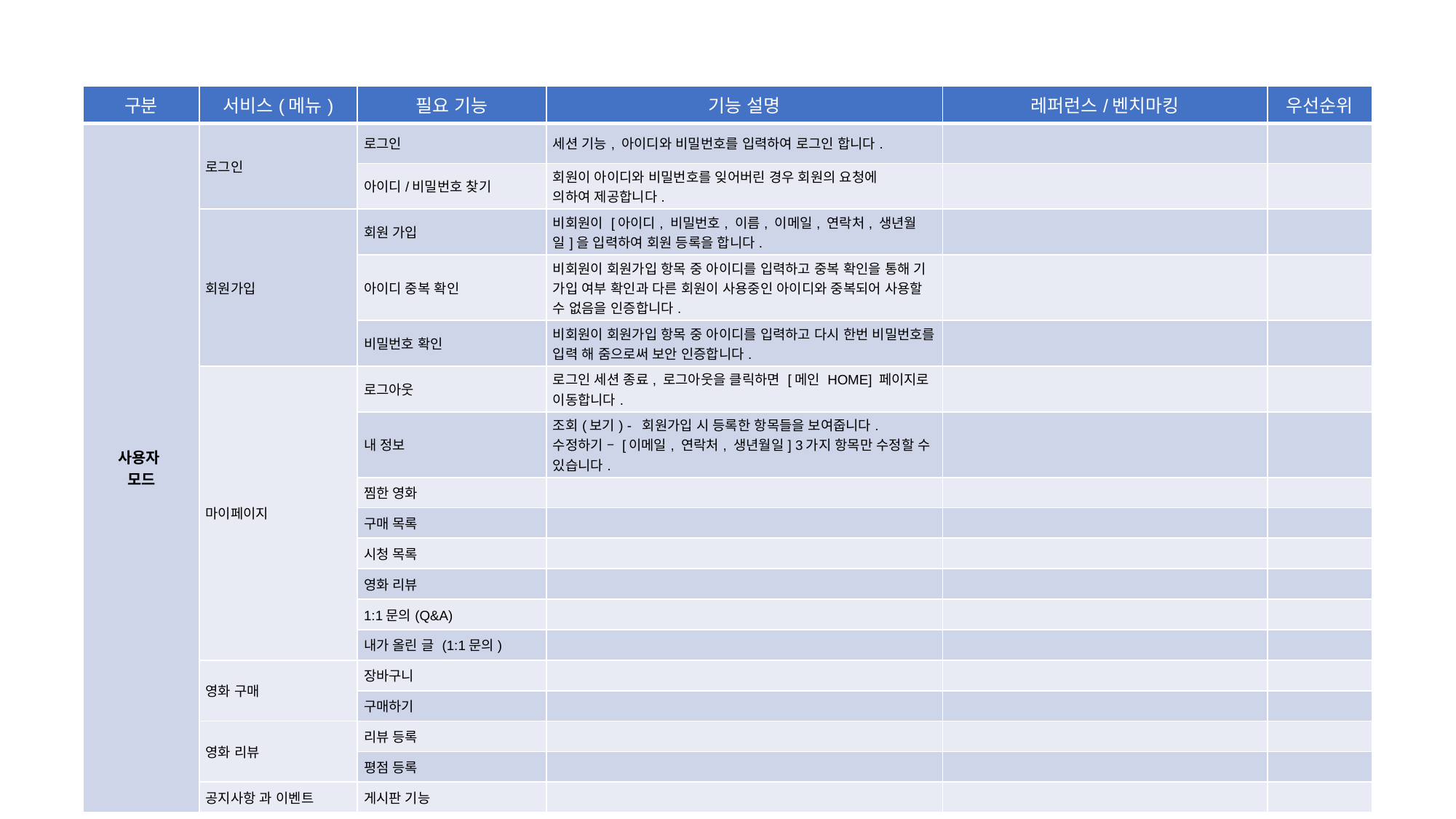

| 구분 | 서비스(메뉴) | 필요 기능 | 기능 설명 | 레퍼런스/벤치마킹 | 우선순위 |
| --- | --- | --- | --- | --- | --- |
| 사용자 모드 | 로그인 | 로그인 | 세션 기능, 아이디와 비밀번호를 입력하여 로그인 합니다. |  |  |
|  |  | 아이디/비밀번호 찾기 | 회원이 아이디와 비밀번호를 잊어버린 경우 회원의 요청에 의하여 제공합니다. |  |  |
|  | 회원가입 | 회원 가입 | 비회원이 [아이디, 비밀번호, 이름, 이메일, 연락처, 생년월일]을 입력하여 회원 등록을 합니다. |  |  |
|  |  | 아이디 중복 확인 | 비회원이 회원가입 항목 중 아이디를 입력하고 중복 확인을 통해 기 가입 여부 확인과 다른 회원이 사용중인 아이디와 중복되어 사용할 수 없음을 인증합니다. |  |  |
|  |  | 비밀번호 확인 | 비회원이 회원가입 항목 중 아이디를 입력하고 다시 한번 비밀번호를 입력 해 줌으로써 보안 인증합니다. |  |  |
|  | 마이페이지 | 로그아웃 | 로그인 세션 종료, 로그아웃을 클릭하면 [메인 HOME] 페이지로 이동합니다. |  |  |
|  |  | 내 정보 | 조회(보기) - 회원가입 시 등록한 항목들을 보여줍니다. 수정하기 – [이메일, 연락처, 생년월일] 3가지 항목만 수정할 수 있습니다. |  |  |
|  |  | 찜한 영화 |  |  |  |
|  |  | 구매 목록 |  |  |  |
|  |  | 시청 목록 |  |  |  |
|  |  | 영화 리뷰 |  |  |  |
|  |  | 1:1문의(Q&A) |  |  |  |
|  |  | 내가 올린 글 (1:1문의) |  |  |  |
|  | 영화 구매 | 장바구니 |  |  |  |
|  |  | 구매하기 |  |  |  |
|  | 영화 리뷰 | 리뷰 등록 |  |  |  |
|  |  | 평점 등록 |  |  |  |
|  | 공지사항 과 이벤트 | 게시판 기능 |  |  |  |